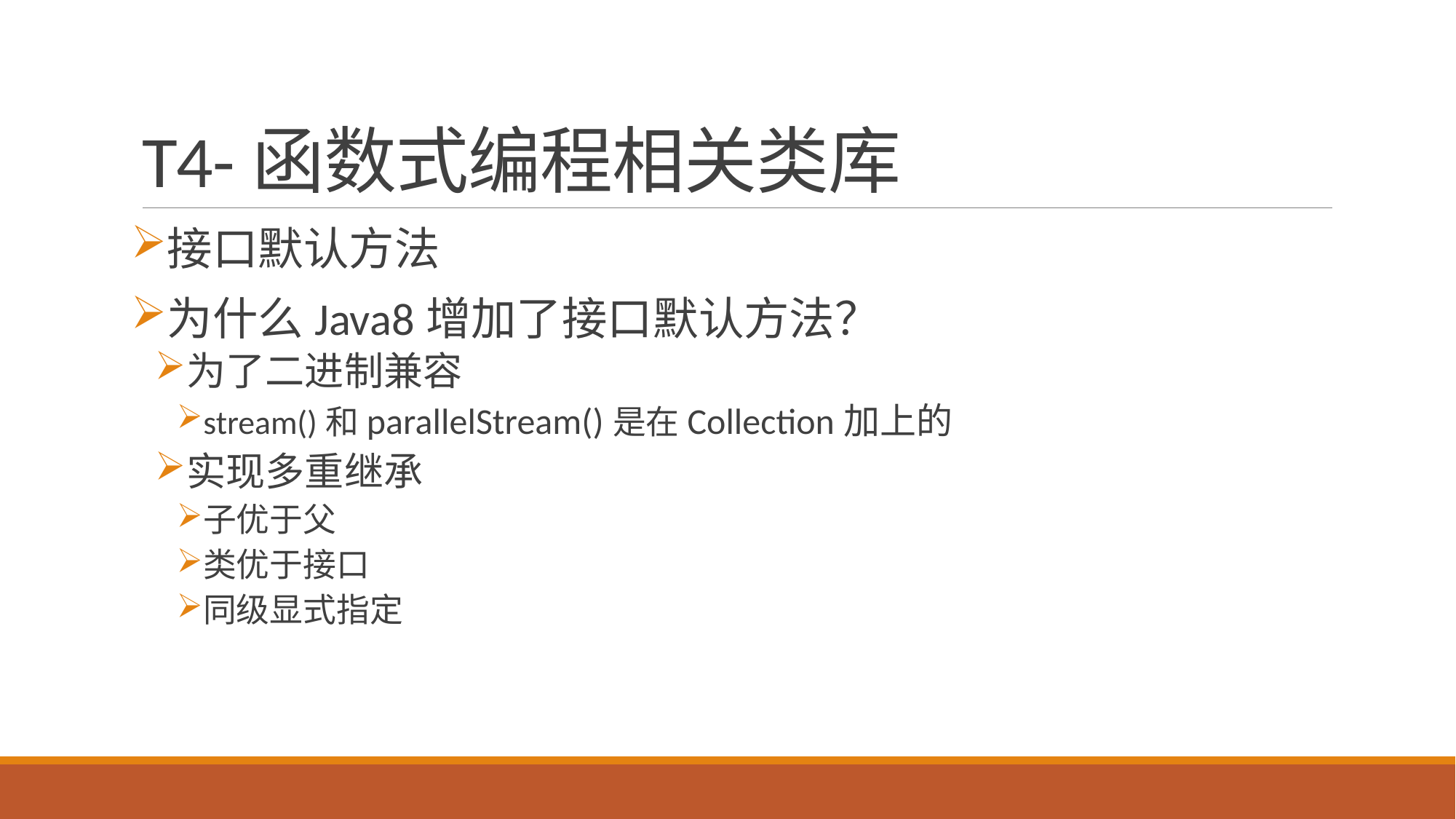

# T4-函数式编程相关类库
接口默认方法
为什么Java8增加了接口默认方法？
为了二进制兼容
stream()和parallelStream()是在Collection加上的
实现多重继承
子优于父
类优于接口
同级显式指定